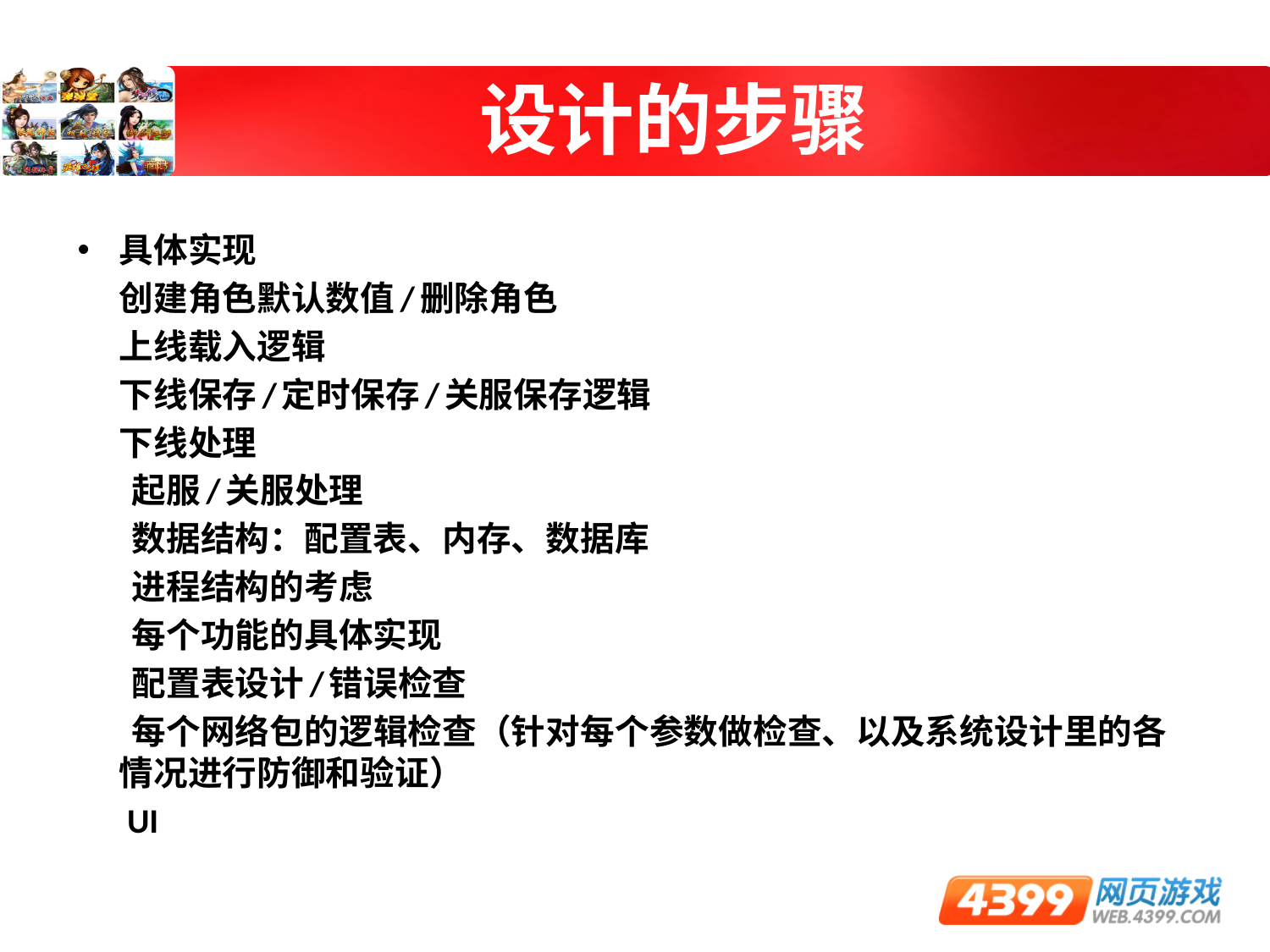

# 设计的步骤
具体实现
		创建角色默认数值/删除角色
		上线载入逻辑
		下线保存/定时保存/关服保存逻辑
		下线处理
		 起服/关服处理
		 数据结构：配置表、内存、数据库
		 进程结构的考虑
		 每个功能的具体实现
		 配置表设计/错误检查
		 每个网络包的逻辑检查（针对每个参数做检查、以及系统设计里的各情况进行防御和验证）
		 UI